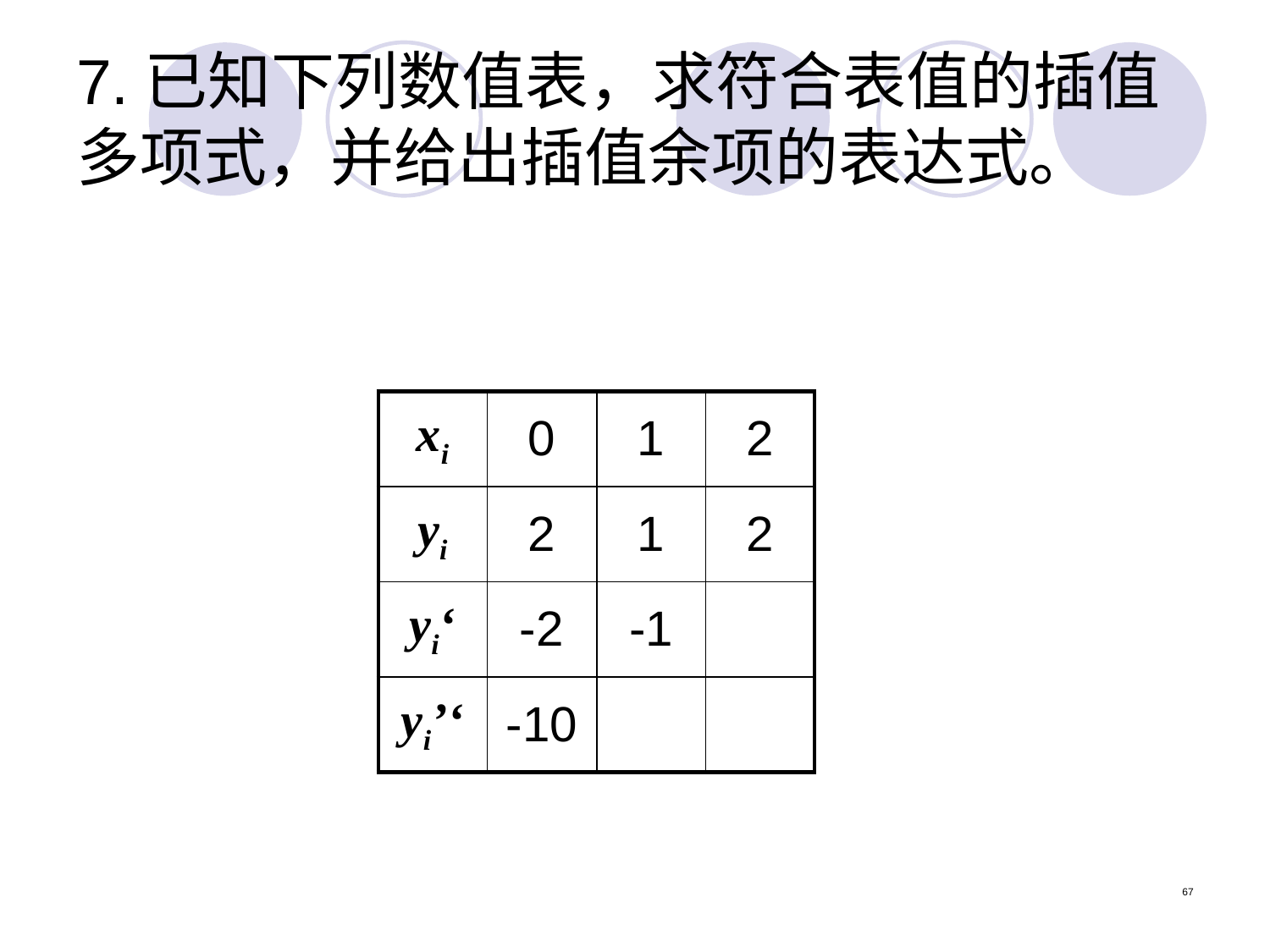

# 7.已知下列数值表，求符合表值的插值多项式，并给出插值余项的表达式。
| xi | 0 | 1 | 2 |
| --- | --- | --- | --- |
| yi | 2 | 1 | 2 |
| yi‘ | -2 | -1 |  |
| yi’‘ | -10 |  |  |

67